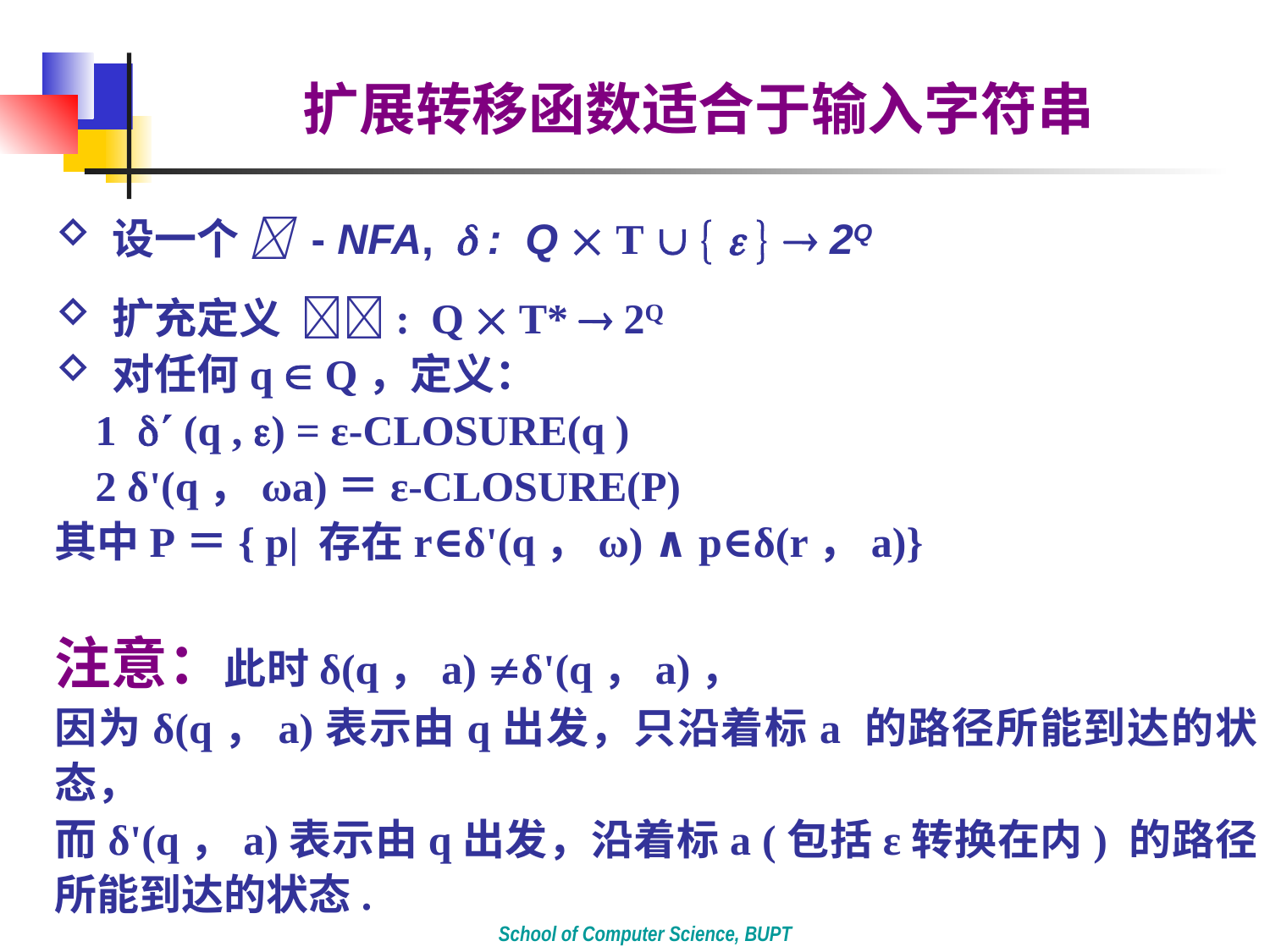

扩展转移函数适合于输入字符串
 设一个 ε - NFA,  δ :  Q × T ∪ { ε } → 2Q

 扩充定义  δ′:  Q × T* → 2Q
 对任何q ∈ Q，定义：
 1  δ′ (q , ε) = ε-CLOSURE(q )
 2 δ'(q，ωa)＝ε-CLOSURE(P)
其中P＝{ p| 存在r∈δ'(q，ω) ∧ p∈δ(r，a)}

注意：此时δ(q，a) ≠δ'(q，a)，
因为δ(q，a)表示由q出发，只沿着标a 的路径所能到达的状态，
而δ'(q，a)表示由q出发，沿着标a (包括ε转换在内) 的路径所能到达的状态.

School of Computer Science, BUPT
7